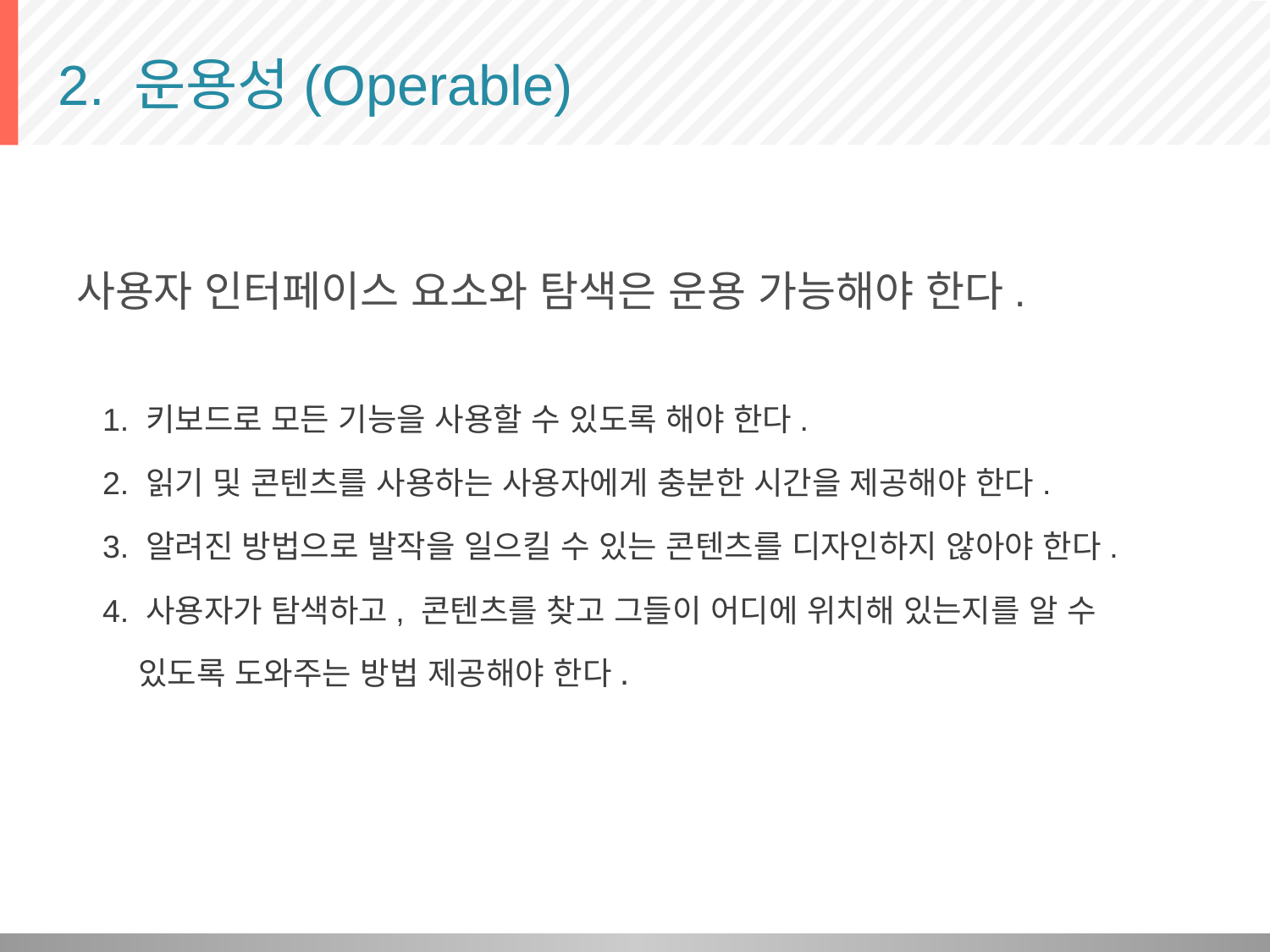

# 2. 운용성(Operable)
사용자 인터페이스 요소와 탐색은 운용 가능해야 한다.

1. 키보드로 모든 기능을 사용할 수 있도록 해야 한다.
2. 읽기 및 콘텐츠를 사용하는 사용자에게 충분한 시간을 제공해야 한다.
3. 알려진 방법으로 발작을 일으킬 수 있는 콘텐츠를 디자인하지 않아야 한다.
4. 사용자가 탐색하고, 콘텐츠를 찾고 그들이 어디에 위치해 있는지를 알 수 있도록 도와주는 방법 제공해야 한다.